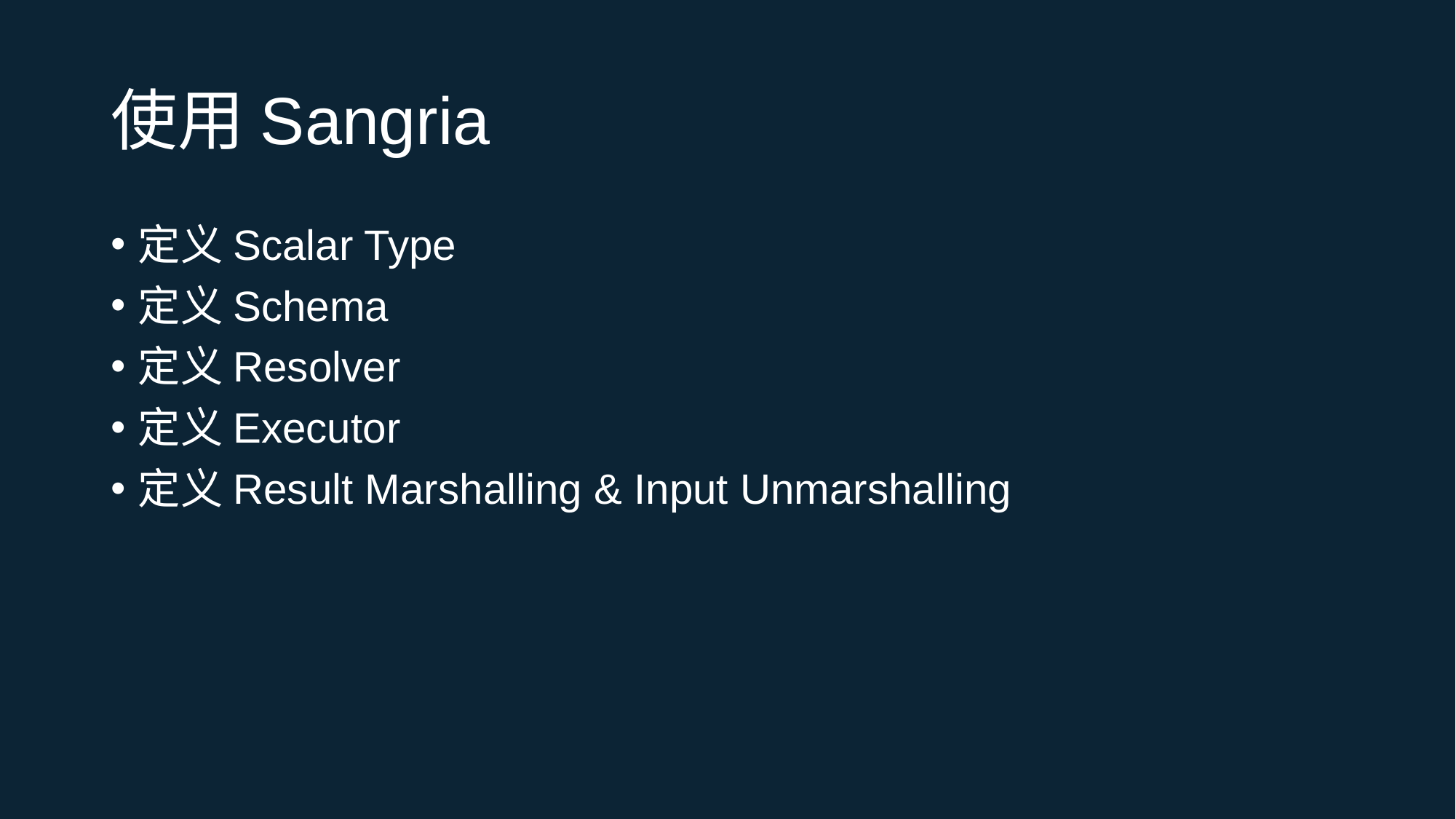

# 使用Sangria
定义Scalar Type
定义Schema
定义Resolver
定义Executor
定义Result Marshalling & Input Unmarshalling